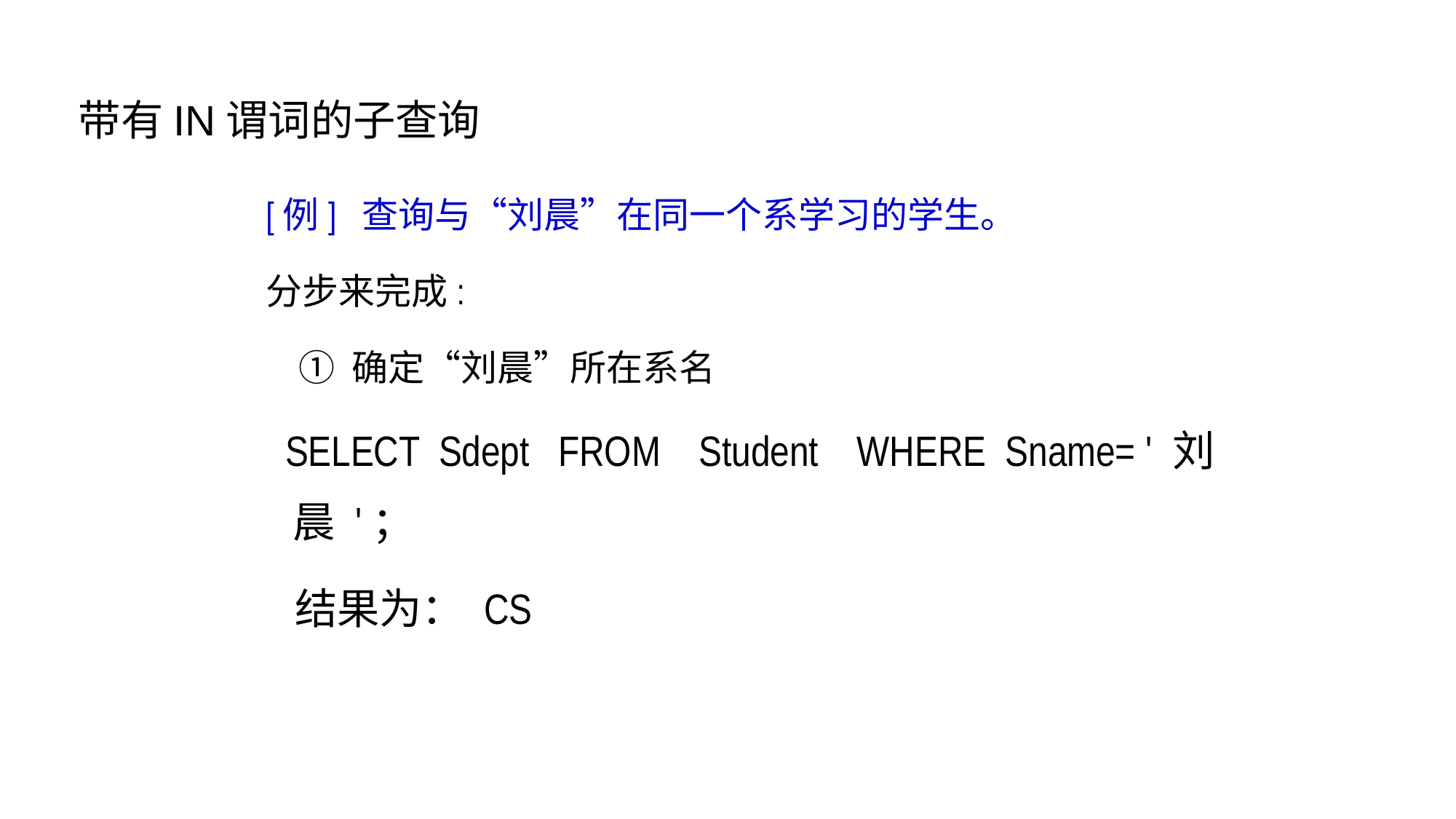

带有IN谓词的子查询
[例]  查询与“刘晨”在同一个系学习的学生。
分步来完成:
    ① 确定“刘晨”所在系名
  SELECT  Sdept   FROM    Student    WHERE  Sname= ' 刘晨 '；
  结果为： CS